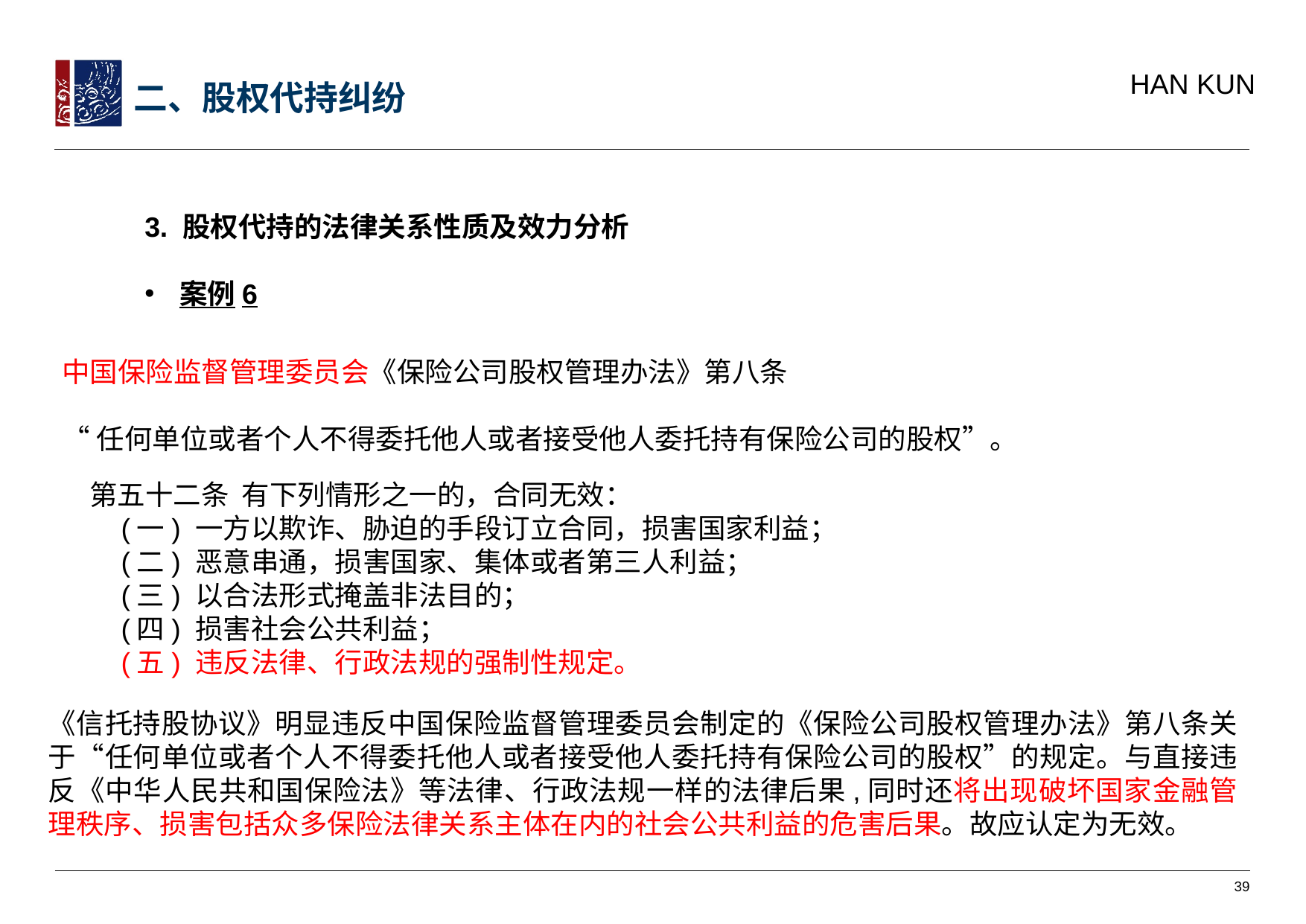

二、股权代持纠纷
3. 股权代持的法律关系性质及效力分析

案例6
中国保险监督管理委员会《保险公司股权管理办法》第八条

“任何单位或者个人不得委托他人或者接受他人委托持有保险公司的股权”。
第五十二条  有下列情形之一的，合同无效：
    (一) 一方以欺诈、胁迫的手段订立合同，损害国家利益；
    (二) 恶意串通，损害国家、集体或者第三人利益；
    (三) 以合法形式掩盖非法目的；
    (四) 损害社会公共利益；
    (五) 违反法律、行政法规的强制性规定。
《信托持股协议》明显违反中国保险监督管理委员会制定的《保险公司股权管理办法》第八条关于“任何单位或者个人不得委托他人或者接受他人委托持有保险公司的股权”的规定。与直接违反《中华人民共和国保险法》等法律、行政法规一样的法律后果,同时还将出现破坏国家金融管理秩序、损害包括众多保险法律关系主体在内的社会公共利益的危害后果。故应认定为无效。